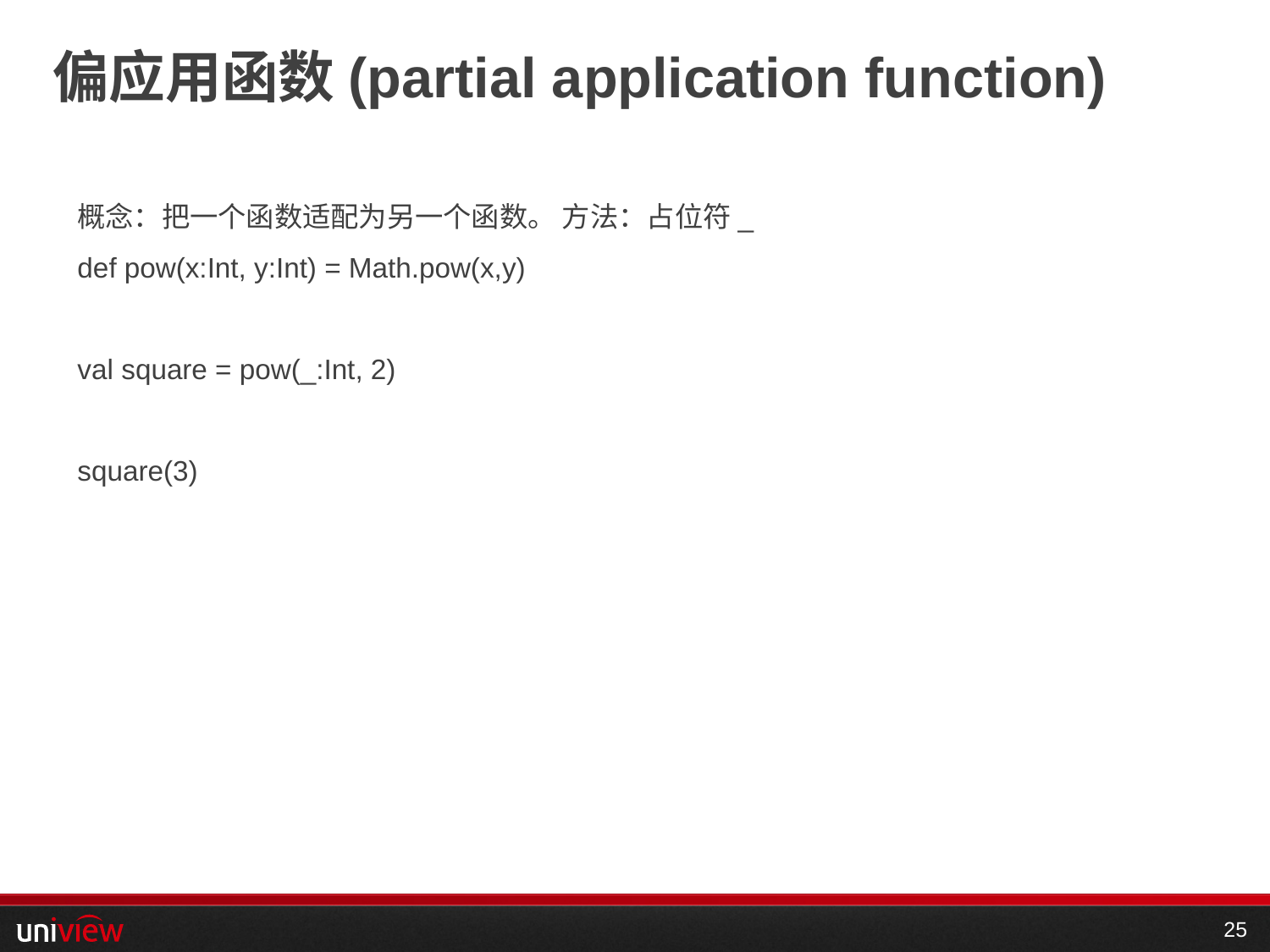

# 偏应用函数(partial application function)
概念：把一个函数适配为另一个函数。 方法：占位符_
def pow(x:Int, y:Int) = Math.pow(x,y)

val square = pow(_:Int, 2)

square(3)